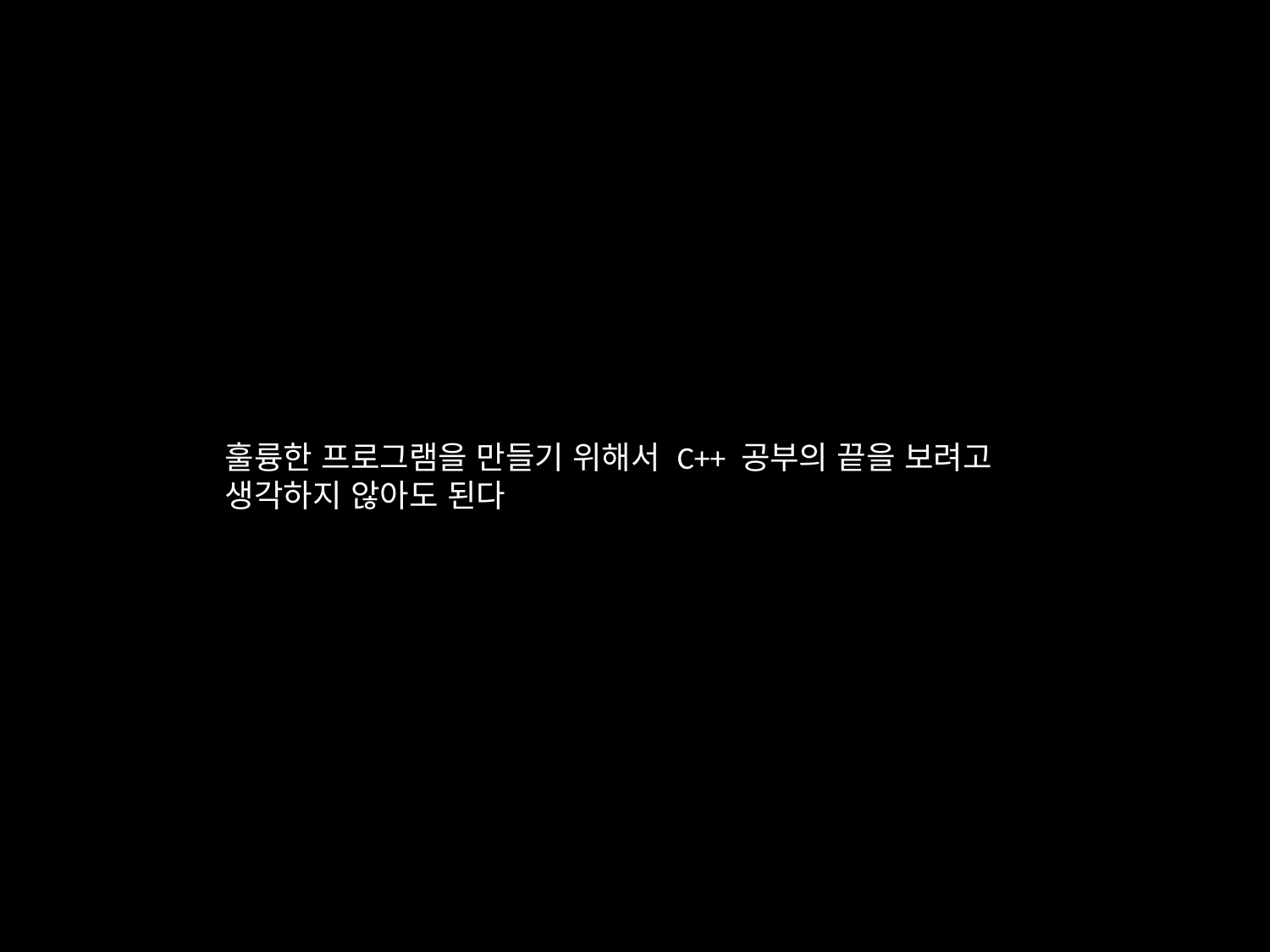

훌륭한 프로그램을 만들기 위해서 C++ 공부의 끝을 보려고 생각하지 않아도 된다